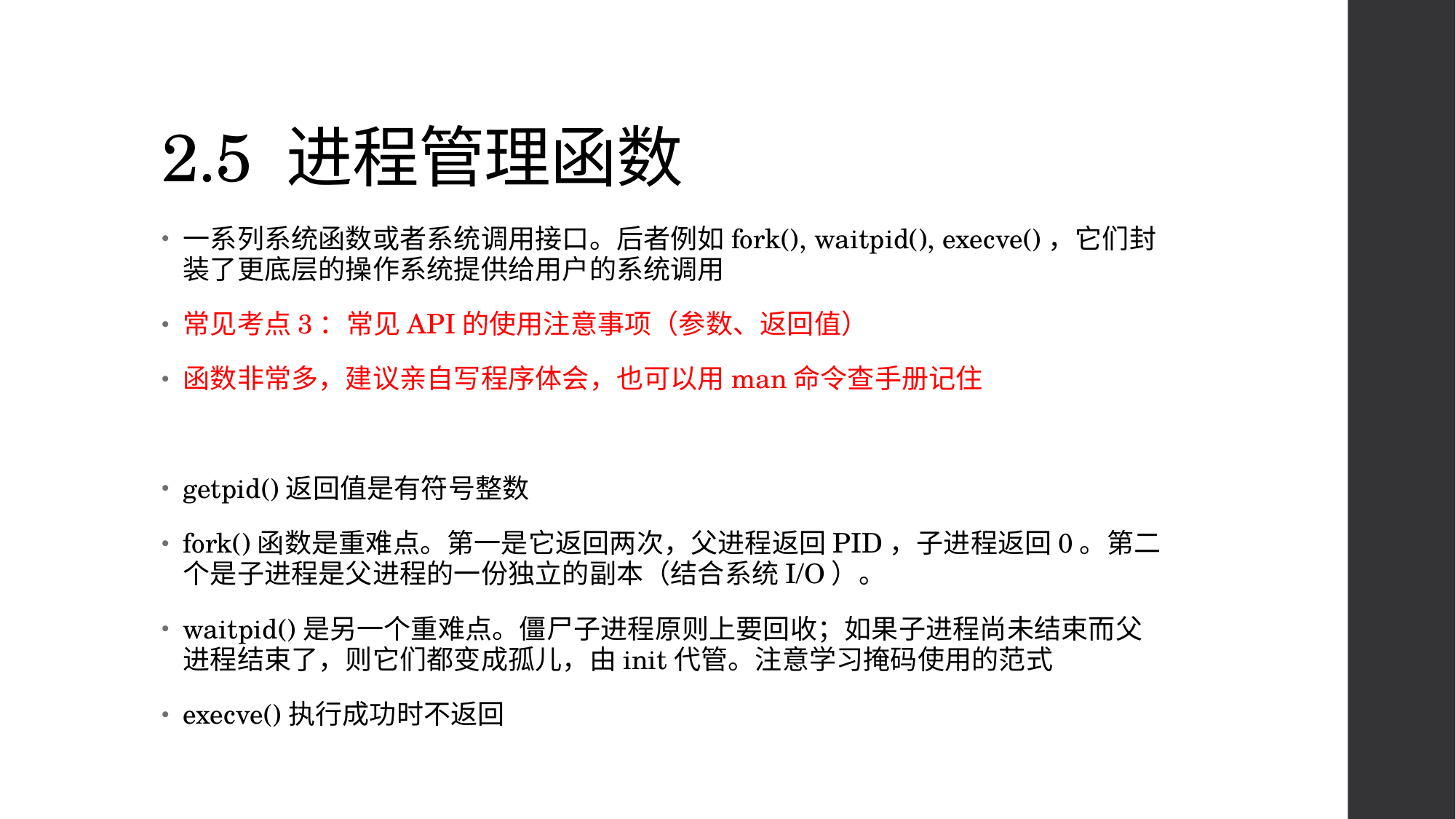

# 2.5 进程管理函数
一系列系统函数或者系统调用接口。后者例如fork(), waitpid(), execve()，它们封装了更底层的操作系统提供给用户的系统调用
常见考点3：常见API的使用注意事项（参数、返回值）
函数非常多，建议亲自写程序体会，也可以用man命令查手册记住

getpid()返回值是有符号整数
fork()函数是重难点。第一是它返回两次，父进程返回PID，子进程返回0。第二个是子进程是父进程的一份独立的副本（结合系统I/O）。
waitpid()是另一个重难点。僵尸子进程原则上要回收；如果子进程尚未结束而父进程结束了，则它们都变成孤儿，由init代管。注意学习掩码使用的范式
execve()执行成功时不返回